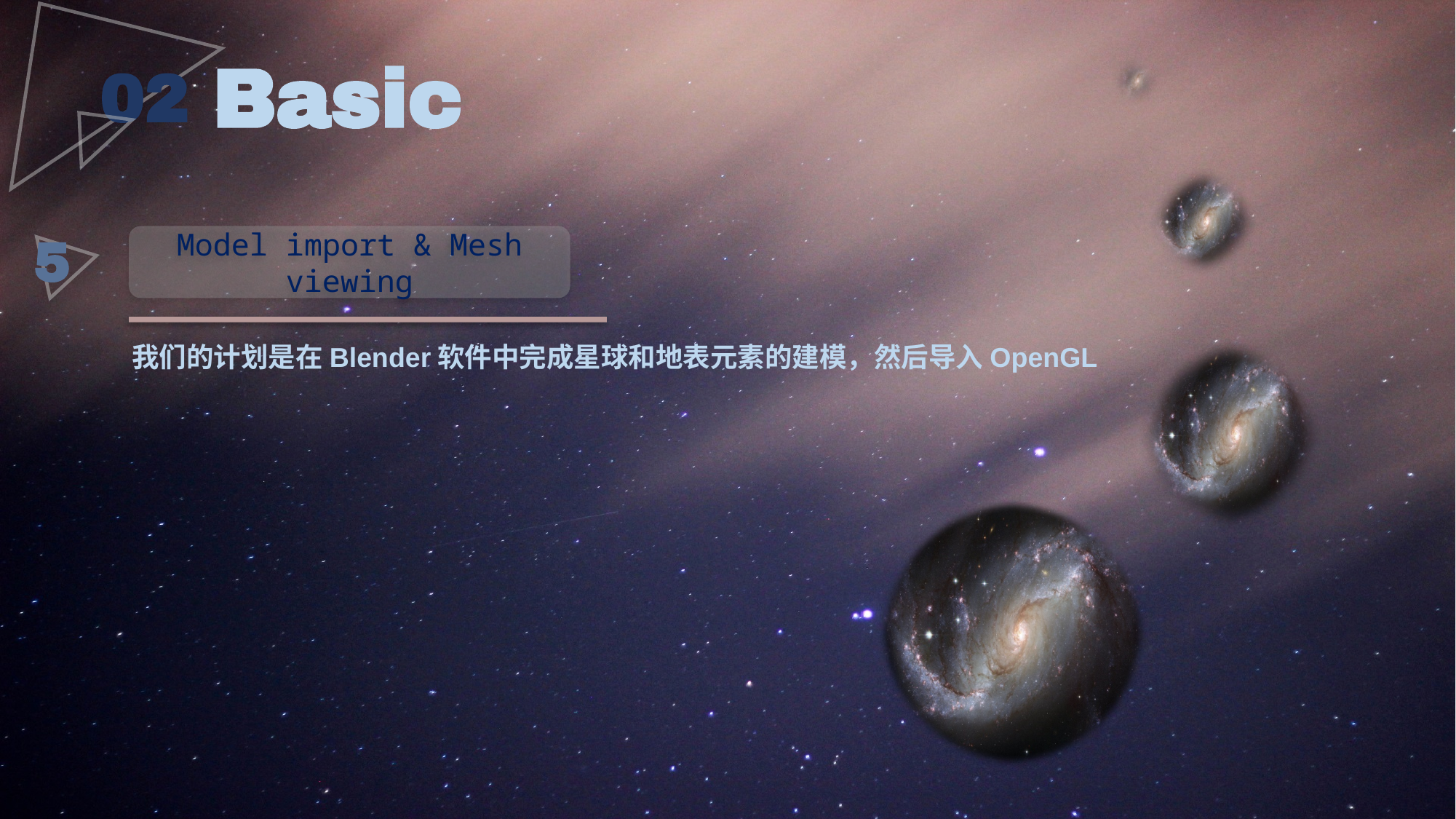

02

Basic

5
Model import & Mesh viewing

我们的计划是在Blender软件中完成星球和地表元素的建模，然后导入OpenGL